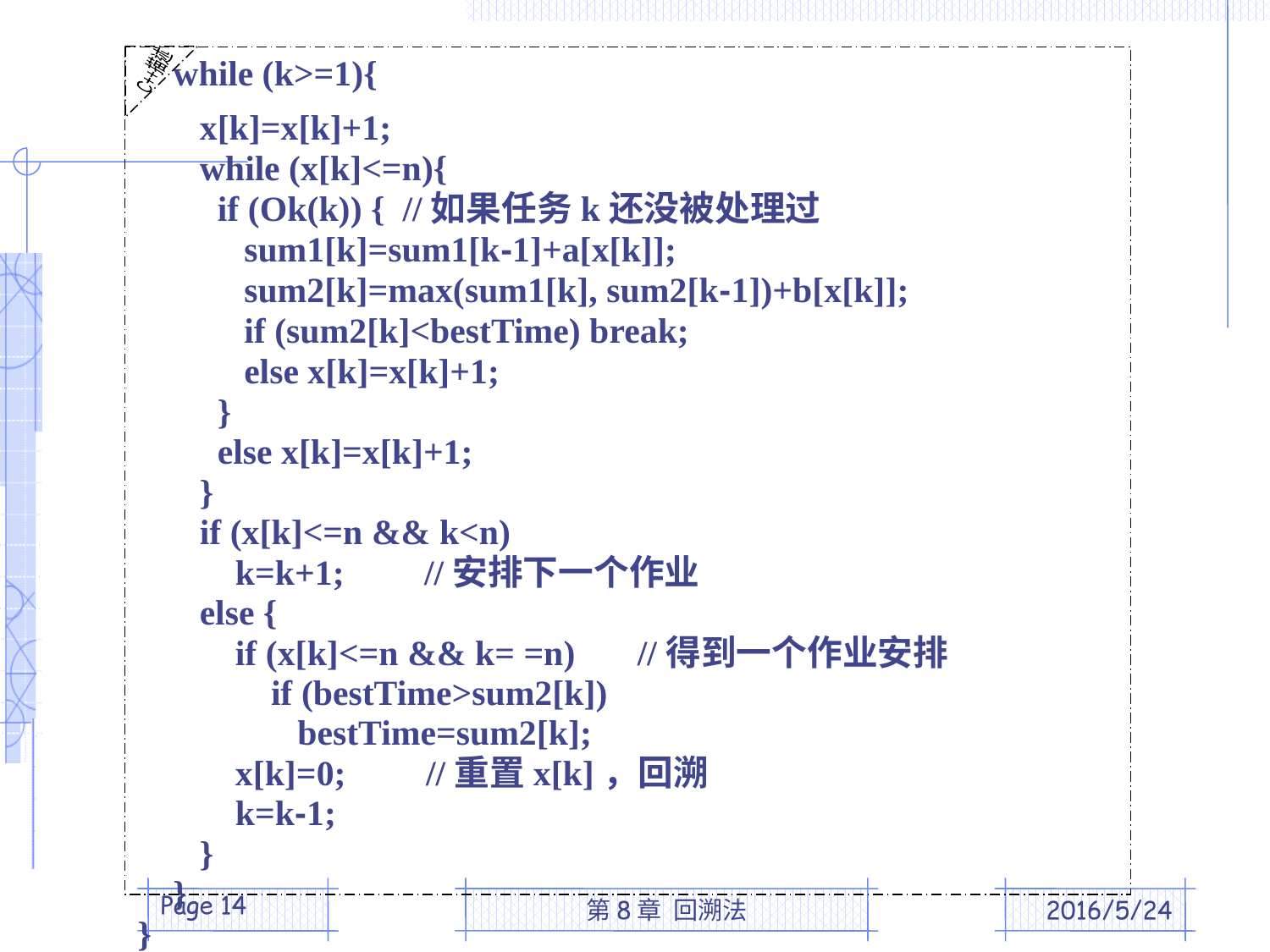

C++描述
    while (k>=1){
       x[k]=x[k]+1;
       while (x[k]<=n){
         if (Ok(k)) {  //如果任务k还没被处理过
            sum1[k]=sum1[k-1]+a[x[k]];
            sum2[k]=max(sum1[k], sum2[k-1])+b[x[k]];
            if (sum2[k]<bestTime) break;
            else x[k]=x[k]+1;
         }
         else x[k]=x[k]+1;
       }
       if (x[k]<=n && k<n)
           k=k+1;         //安排下一个作业
       else {
           if (x[k]<=n && k= =n)       //得到一个作业安排
               if (bestTime>sum2[k])
                  bestTime=sum2[k];
           x[k]=0;         //重置x[k]，回溯
           k=k-1;
       }
    }
}
Page 14
第8章  回溯法
2016/5/24